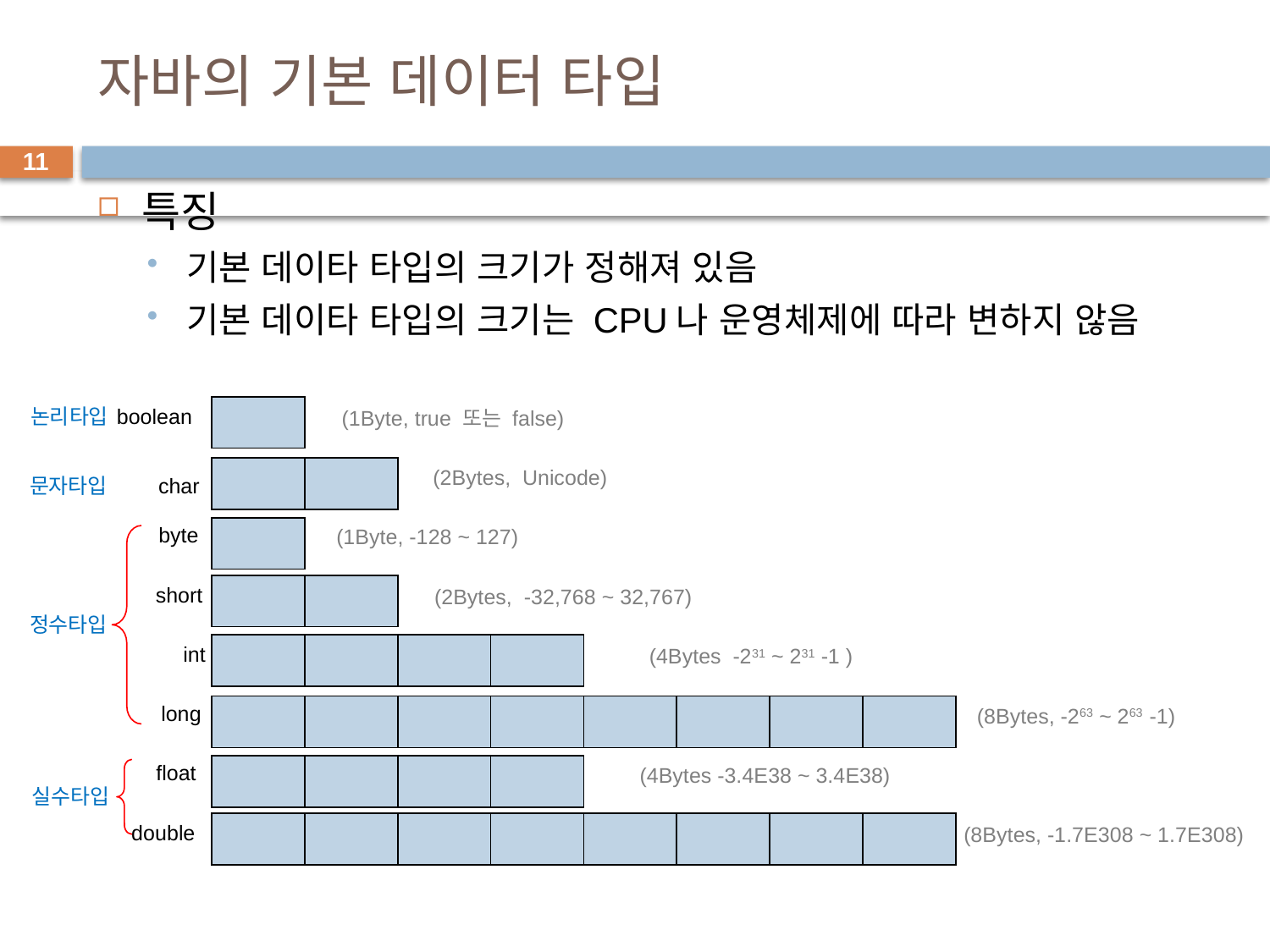

# 자바의 기본 데이터 타입
11
특징
기본 데이타 타입의 크기가 정해져 있음
기본 데이타 타입의 크기는 CPU나 운영체제에 따라 변하지 않음
논리타입
boolean
|  |
| --- |
(1Byte, true 또는 false)
|  |  |
| --- | --- |
(2Bytes,  Unicode)
문자타입
char
byte
|  |
| --- |
(1Byte, -128 ~ 127)

short
|  |  |
| --- | --- |
(2Bytes,  -32,768 ~ 32,767)
정수타입
int
|  |  |  |  |
| --- | --- | --- | --- |
(4Bytes  -231 ~ 231 -1 )
long
|  |  |  |  |  |  |  |  |
| --- | --- | --- | --- | --- | --- | --- | --- |
(8Bytes, -263 ~ 263  -1)
float
|  |  |  |  |
| --- | --- | --- | --- |
(4Bytes -3.4E38 ~ 3.4E38)

실수타입
double
|  |  |  |  |  |  |  |  |
| --- | --- | --- | --- | --- | --- | --- | --- |
(8Bytes, -1.7E308 ~ 1.7E308)